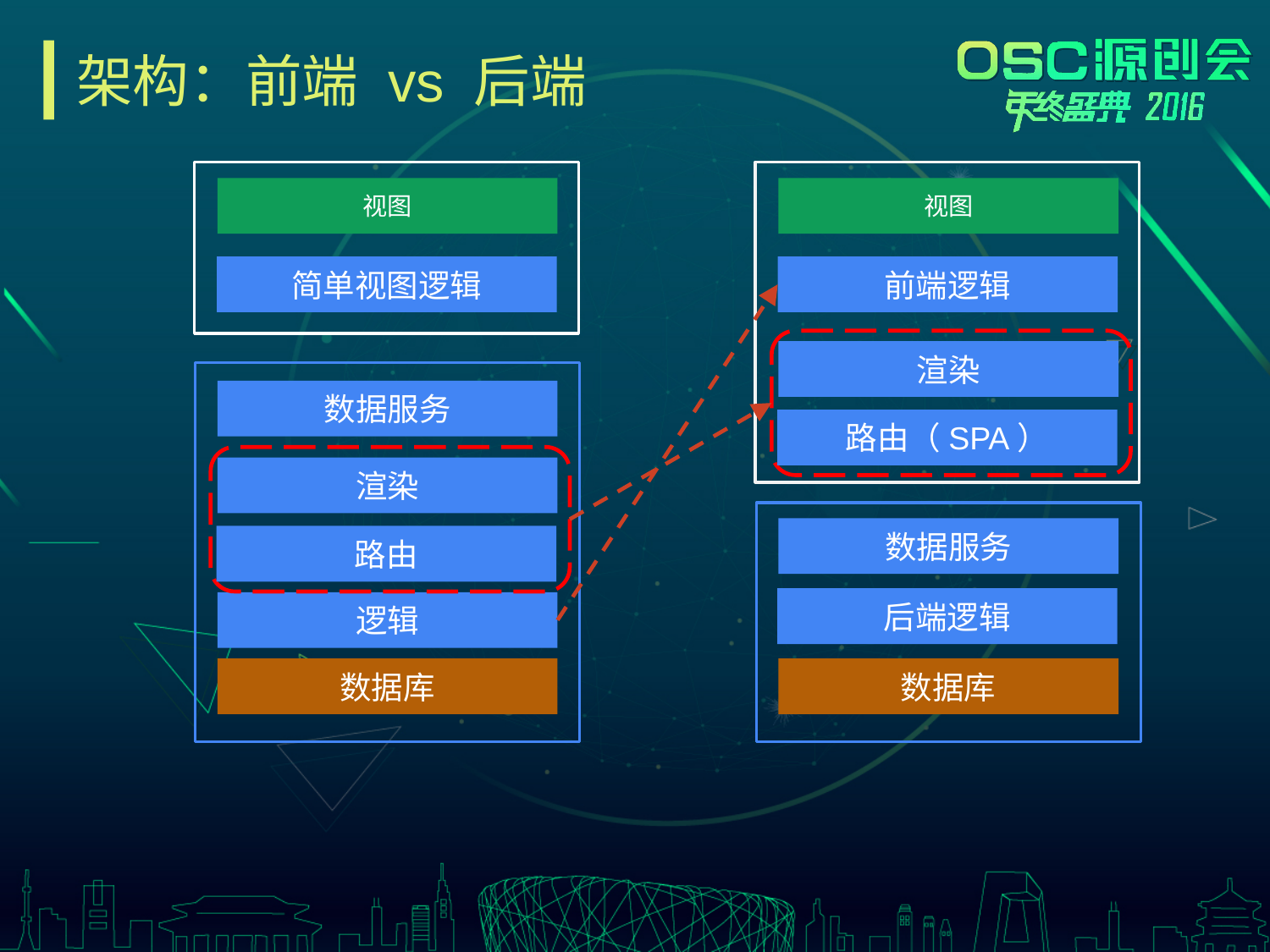

# 架构：前端 vs 后端

视图
视图
简单视图逻辑
前端逻辑

渲染
路由（SPA）

数据服务

渲染
路由

数据服务
后端逻辑
逻辑
数据库
数据库